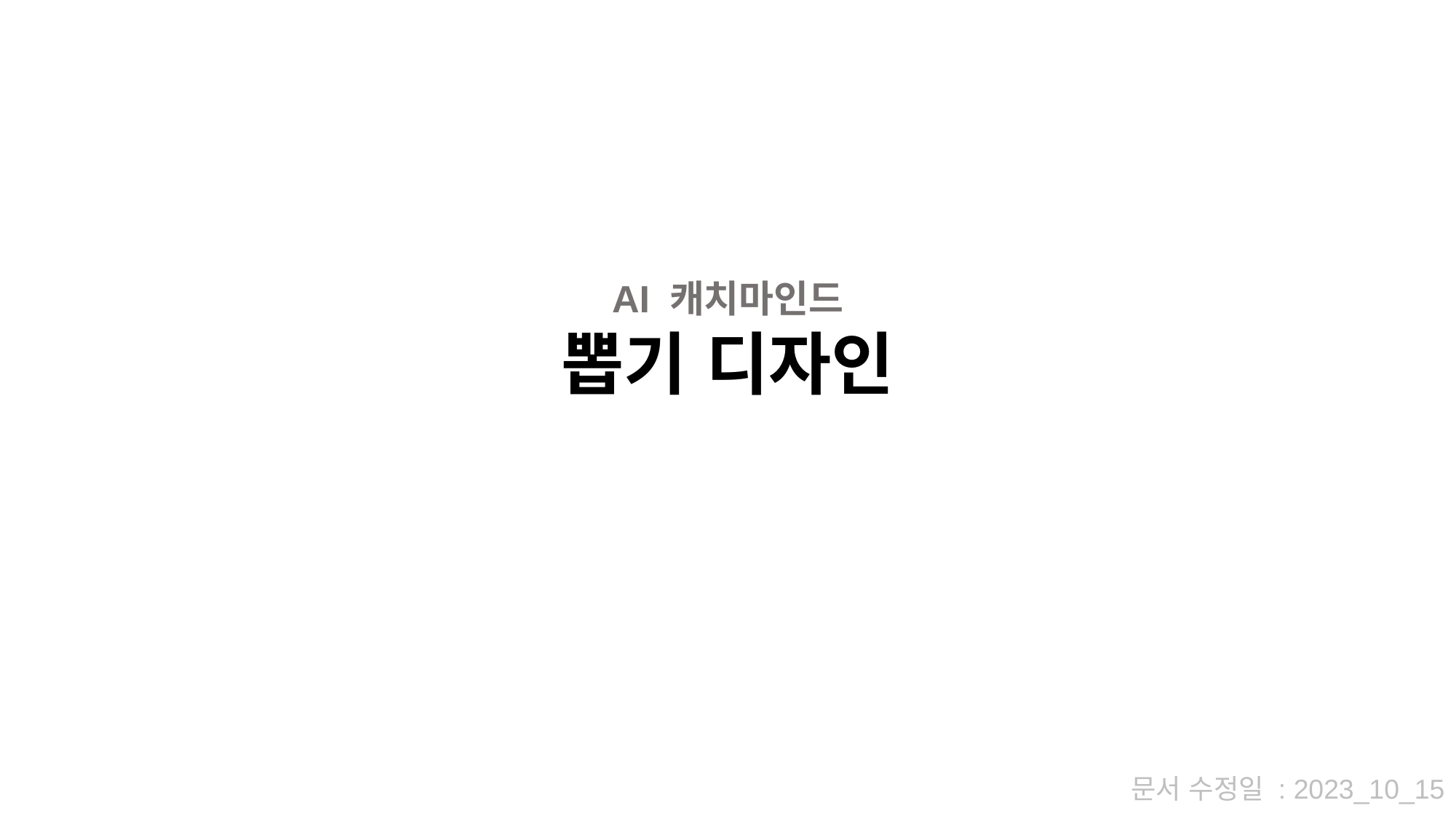

AI 캐치마인드
뽑기 디자인
문서 수정일 : 2023_10_15